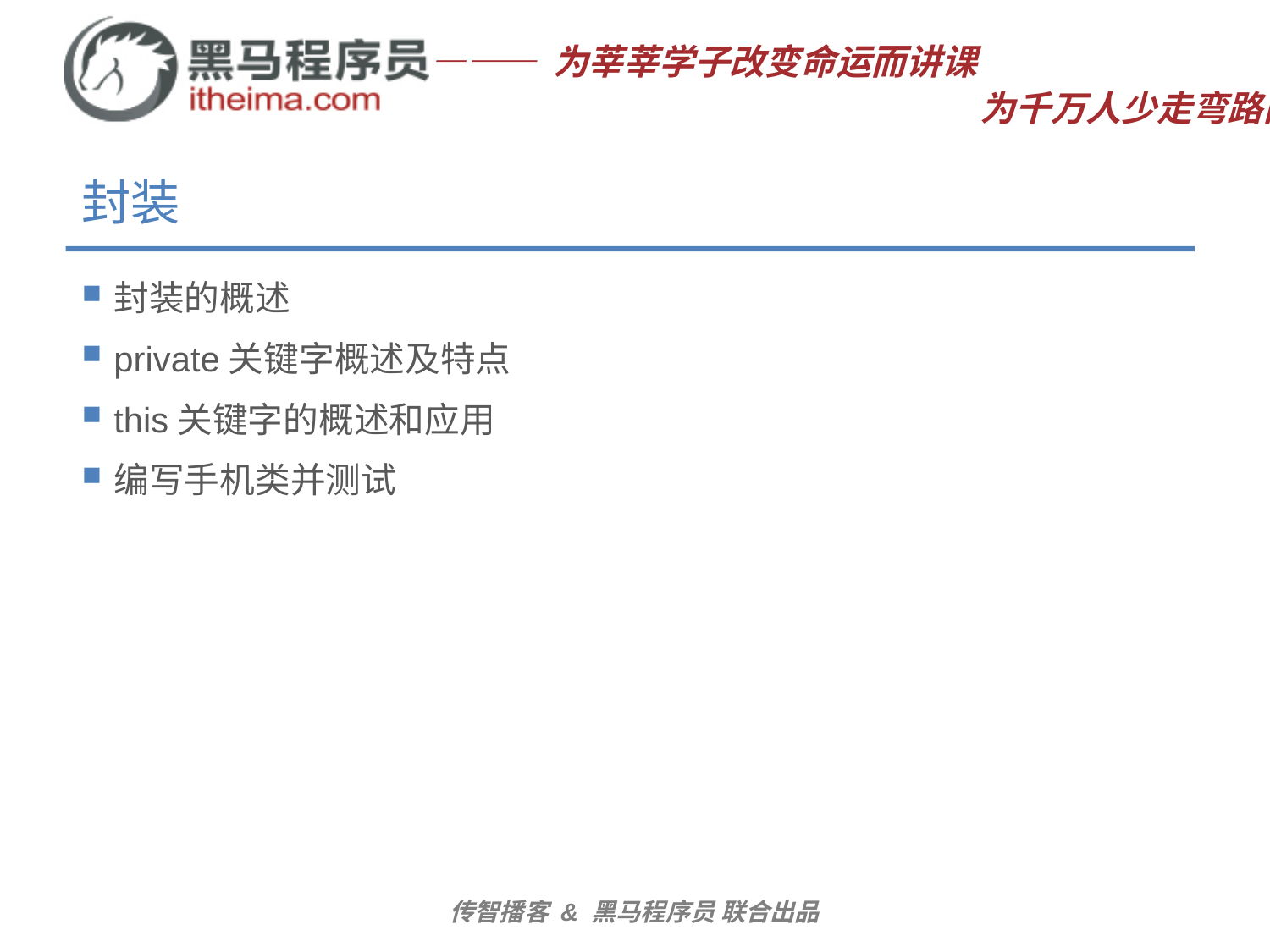

# 封装
封装的概述
private关键字概述及特点
this关键字的概述和应用
编写手机类并测试